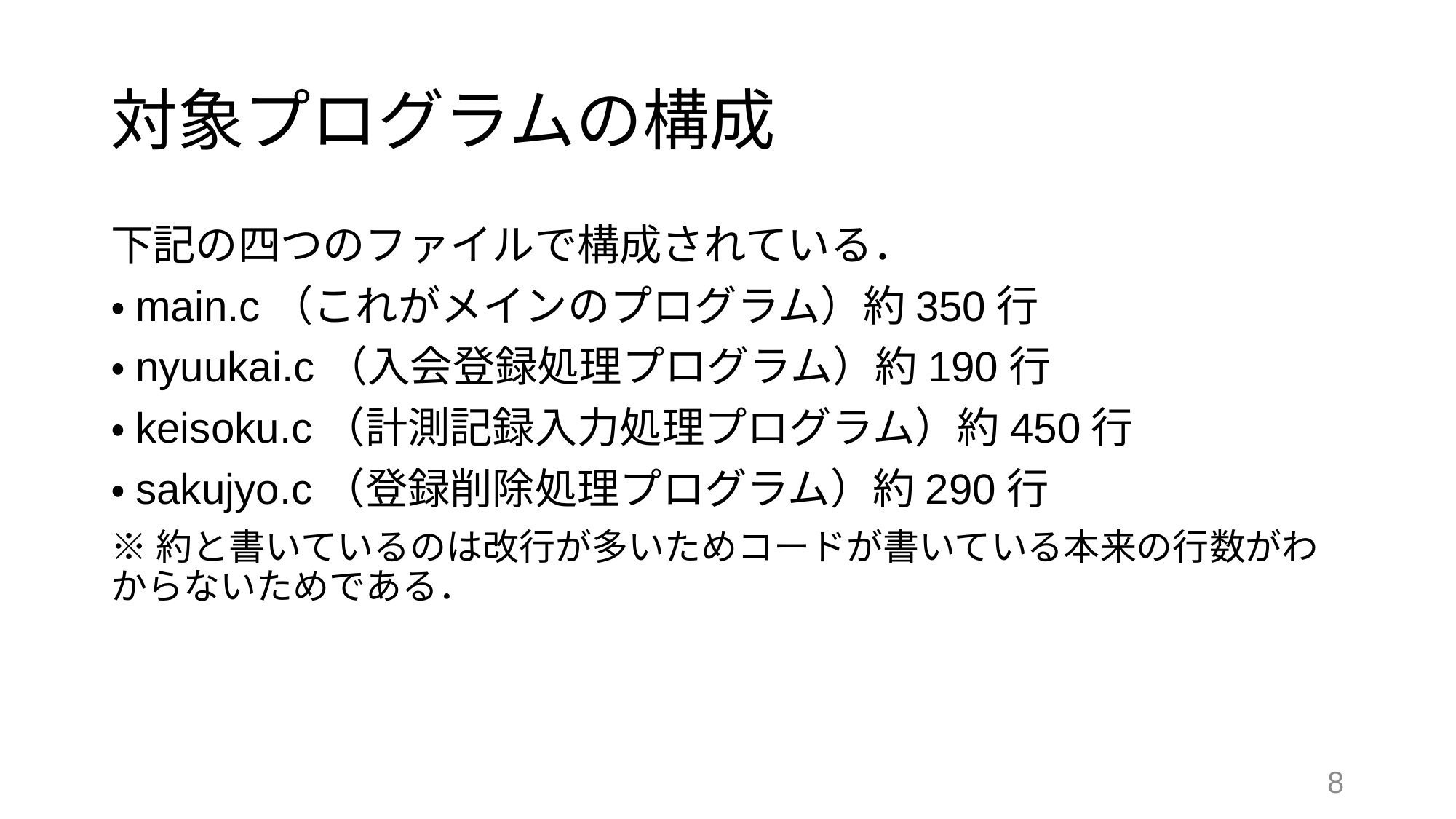

# 対象プログラムの構成
下記の四つのファイルで構成されている．
・main.c（これがメインのプログラム）約350行
・nyuukai.c（入会登録処理プログラム）約190行
・keisoku.c（計測記録入力処理プログラム）約450行
・sakujyo.c（登録削除処理プログラム）約290行
※約と書いているのは改行が多いためコードが書いている本来の行数がわからないためである．
8